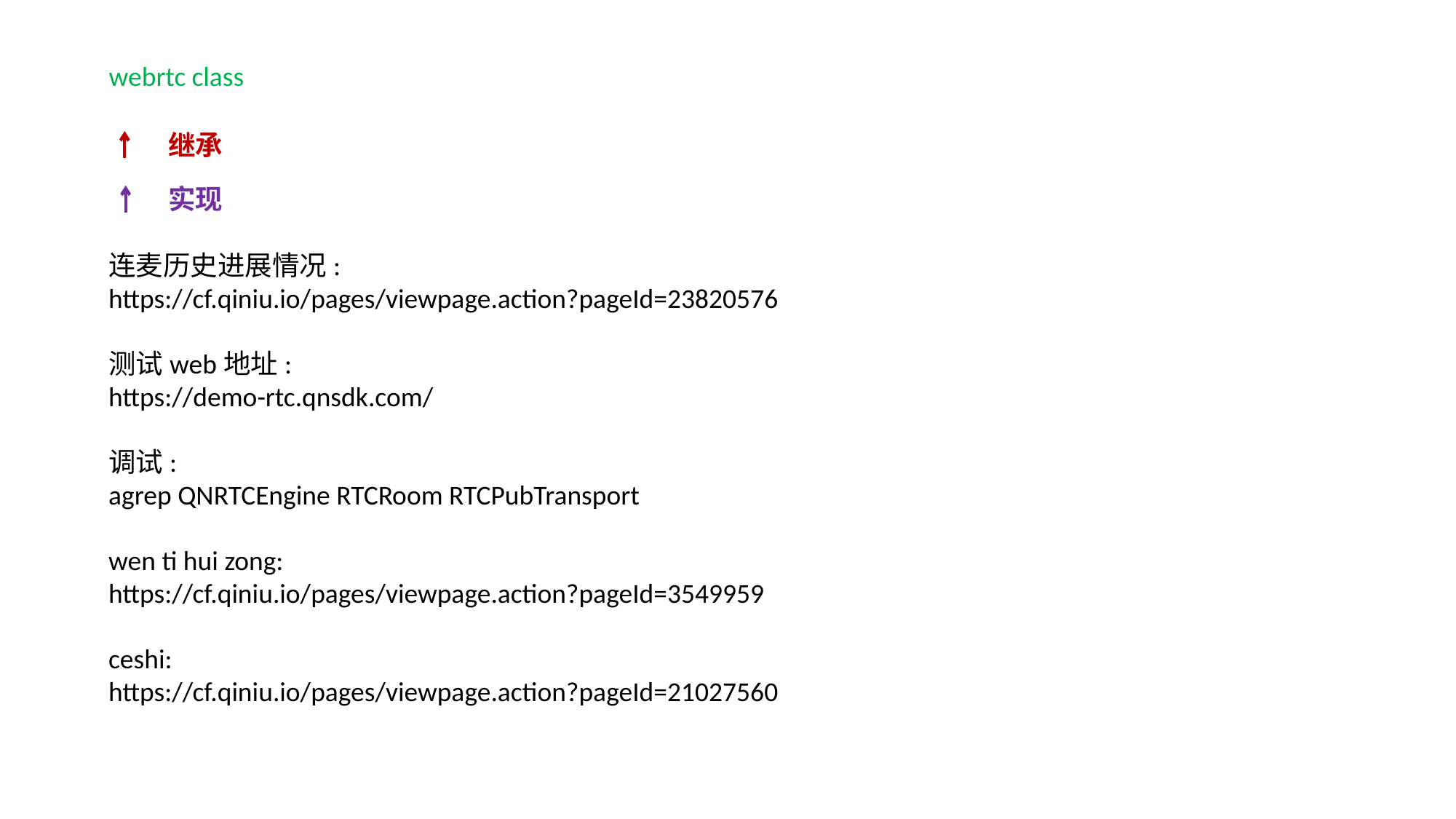

webrtc class
继承
实现
连麦历史进展情况:
https://cf.qiniu.io/pages/viewpage.action?pageId=23820576

测试web地址:
https://demo-rtc.qnsdk.com/

调试:
agrep QNRTCEngine RTCRoom RTCPubTransport

wen ti hui zong:
https://cf.qiniu.io/pages/viewpage.action?pageId=3549959

ceshi:
https://cf.qiniu.io/pages/viewpage.action?pageId=21027560